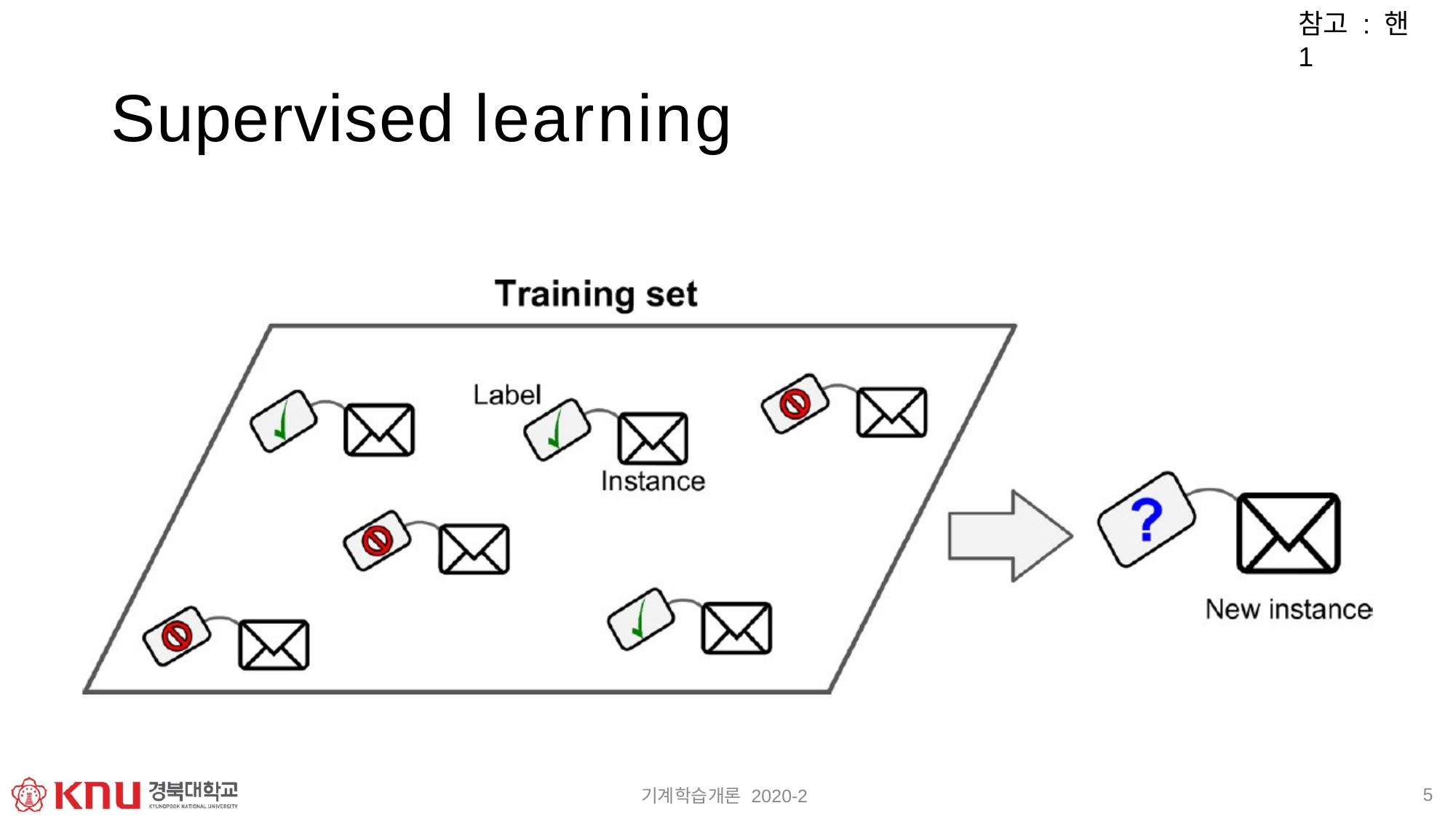

참고 : 핸1
# Supervised learning

5
기계학습개론 2020-2